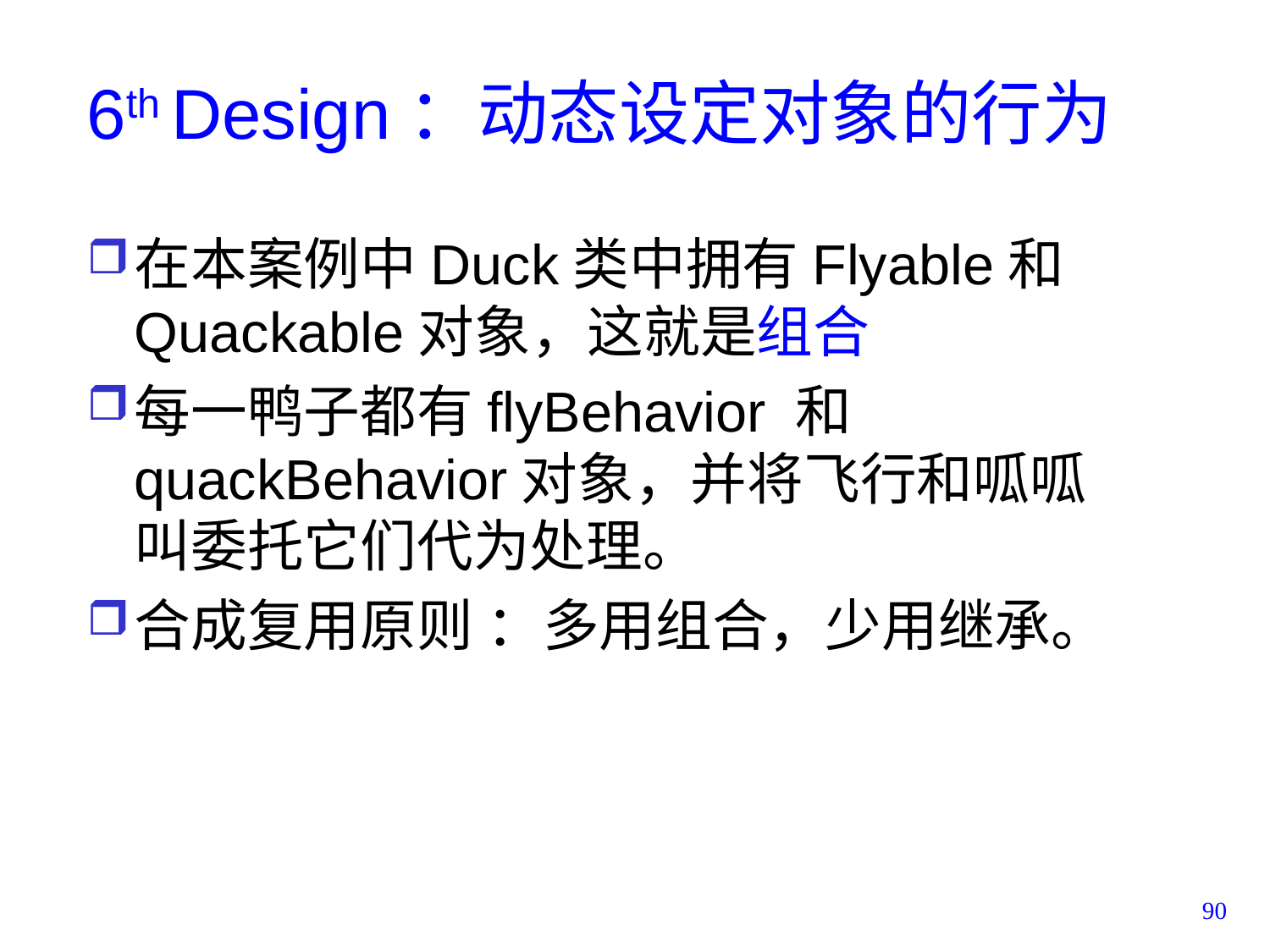

# 6th Design：动态设定对象的行为
在本案例中Duck类中拥有Flyable和Quackable对象，这就是组合
每一鸭子都有flyBehavior 和quackBehavior对象，并将飞行和呱呱叫委托它们代为处理。
合成复用原则 ：多用组合，少用继承。

90